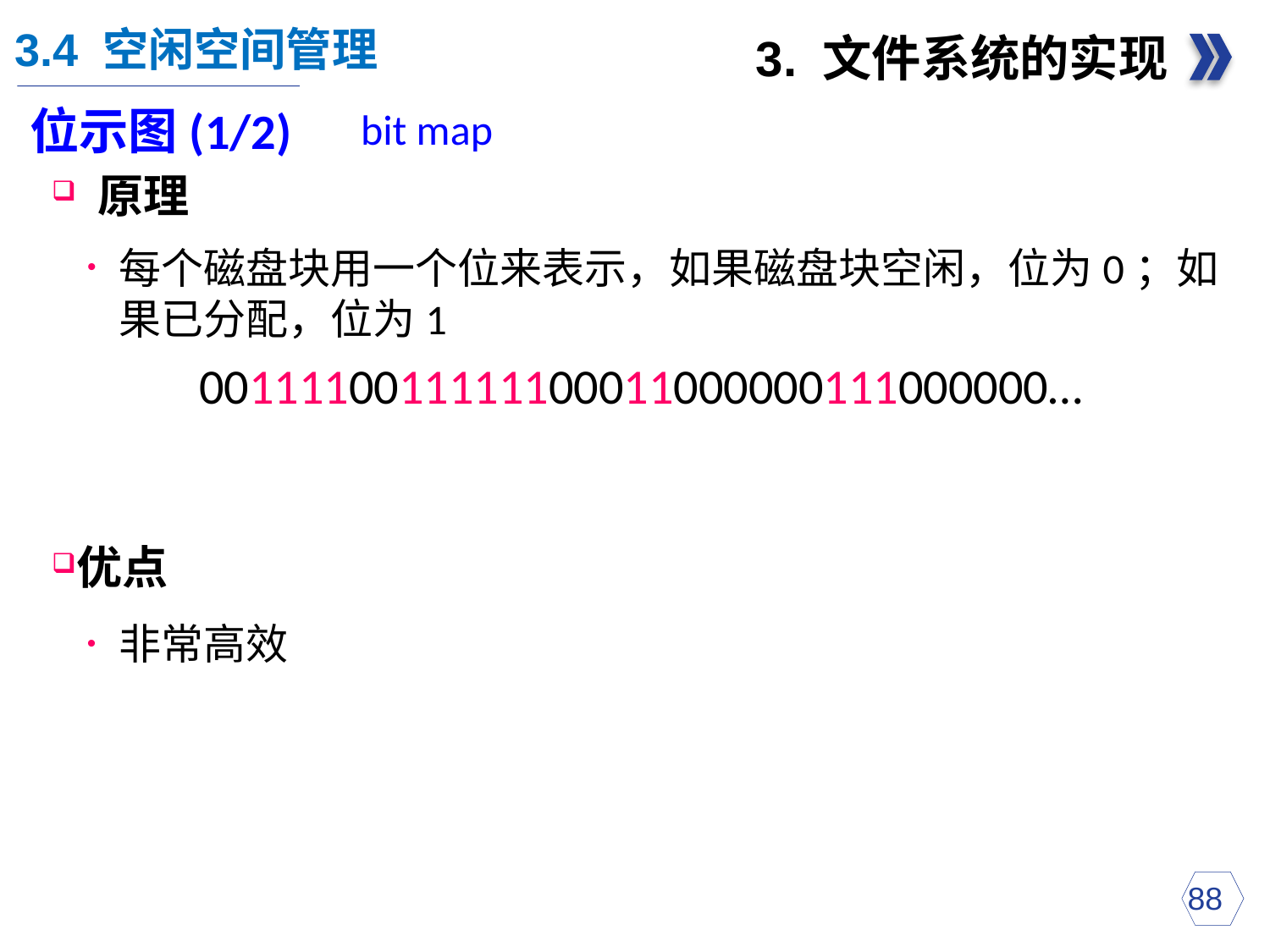

3.4 空闲空间管理
3. 文件系统的实现

bit map
位示图(1/2)
 原理
每个磁盘块用一个位来表示，如果磁盘块空闲，位为0；如果已分配，位为1
0011110011111100011000000111000000…
优点
非常高效

 88